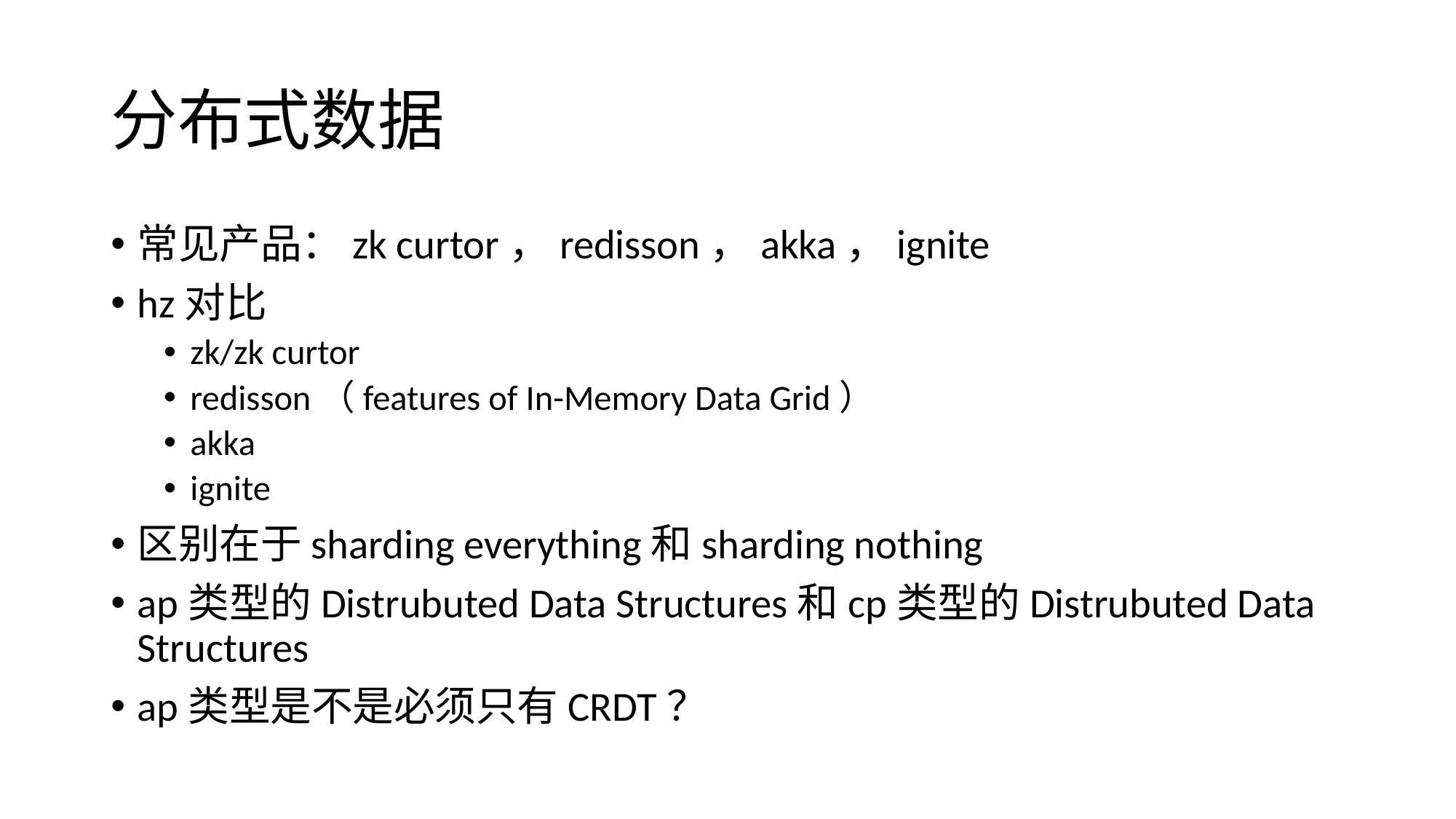

# 分布式数据
常见产品：zk curtor，redisson，akka，ignite
hz对比
zk/zk curtor
redisson（features of In-Memory Data Grid）
akka
ignite
区别在于sharding everything和sharding nothing
ap类型的Distrubuted Data Structures和cp类型的Distrubuted Data Structures
ap类型是不是必须只有CRDT？